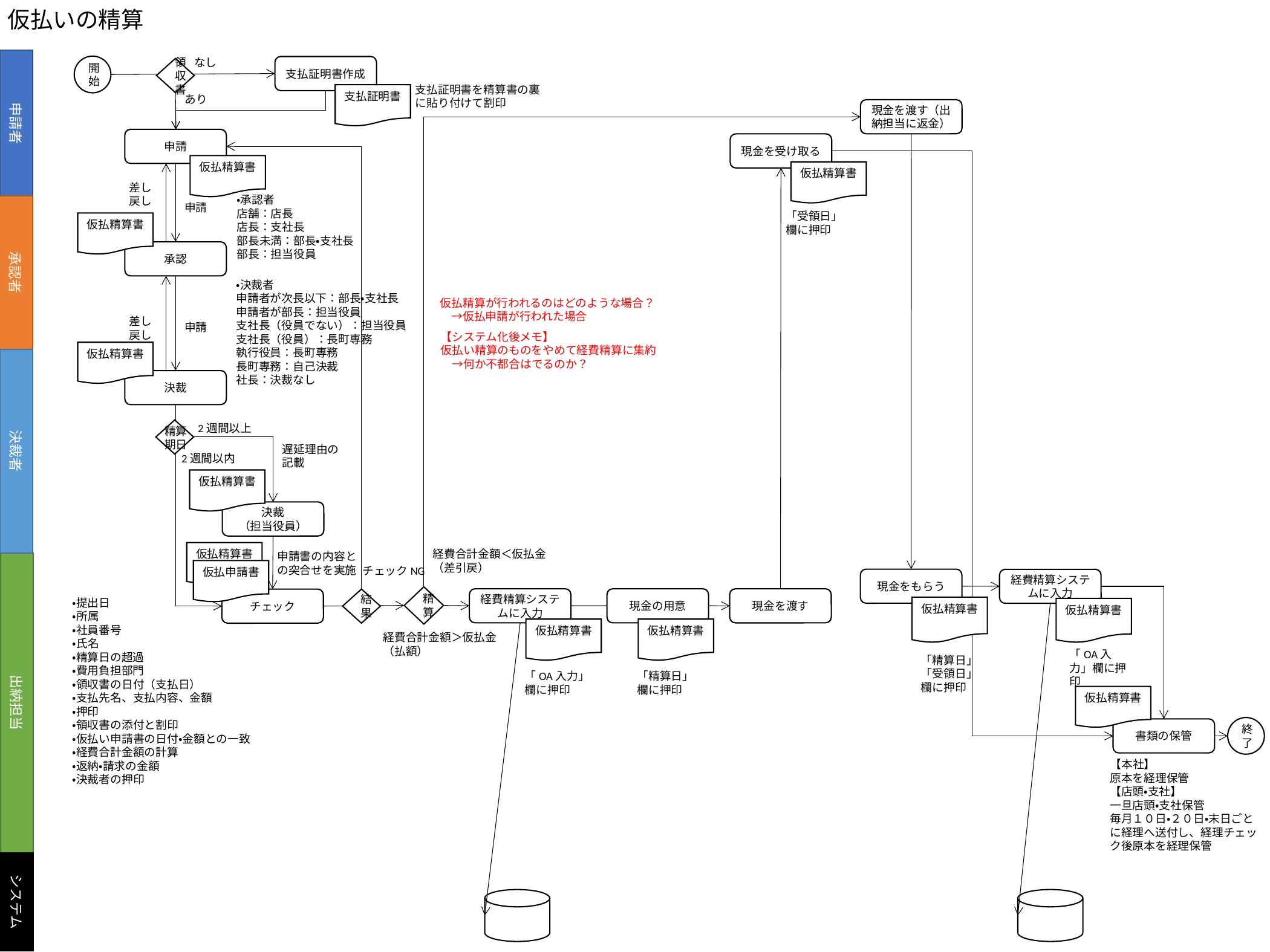

仮払いの精算
申請者
なし
開始
支払証明書作成
領収書
支払証明書を精算書の裏に貼り付けて割印
支払証明書
あり
現金を渡す（出納担当に返金）
申請
現金を受け取る
仮払精算書
仮払精算書
差し戻し
・承認者
店舗：店長
店長：支社長
部長未満：部長・支社長
部長：担当役員
申請
承認者
「受領日」欄に押印
仮払精算書
承認
・決裁者
申請者が次長以下：部長・支社長
申請者が部長：担当役員
支社長（役員でない）：担当役員
支社長（役員）：長町専務
執行役員：長町専務
長町専務：自己決裁
社長：決裁なし
仮払精算が行われるのはどのような場合？
　→仮払申請が行われた場合
差し戻し
申請
【システム化後メモ】
仮払い精算のものをやめて経費精算に集約
　→何か不都合はでるのか？
仮払精算書
決裁者
決裁
2週間以上
精算期日

遅延理由の記載
2週間以内
仮払精算書
決裁
（担当役員）
仮払精算書
経費合計金額＜仮払金
（差引戻）
申請書の内容との突合せを実施
出納担当
チェックNG
仮払申請書
現金をもらう
経費精算システムに入力
精算
経費精算システムに入力
現金の用意
現金を渡す
チェック
結果
・提出日
・所属
・社員番号
・氏名
・精算日の超過
・費用負担部門
・領収書の日付（支払日）
・支払先名、支払内容、金額
・押印
・領収書の添付と割印
・仮払い申請書の日付・金額との一致
・経費合計金額の計算
・返納・請求の金額
・決裁者の押印
仮払精算書
仮払精算書
仮払精算書
仮払精算書
経費合計金額＞仮払金
（払額）
「OA入力」欄に押印
「精算日」「受領日」欄に押印
「OA入力」欄に押印
「精算日」欄に押印
仮払精算書
終了
書類の保管
【本社】
原本を経理保管
【店頭・支社】
一旦店頭・支社保管
毎月１０日・２０日・末日ごとに経理へ送付し、経理チェック後原本を経理保管
システム